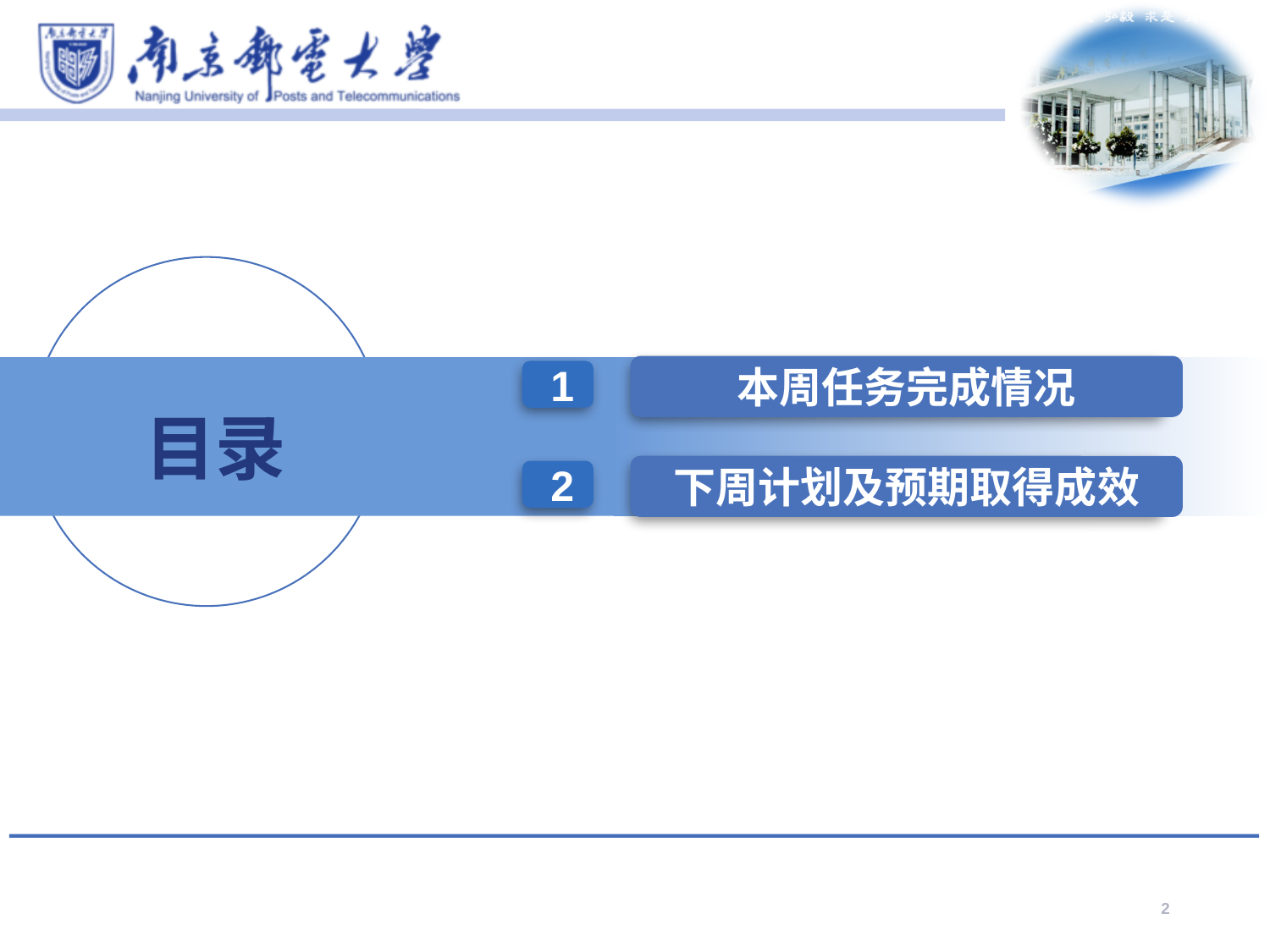

1

本周任务完成情况
# 目录
 2

下周计划及预期取得成效
2